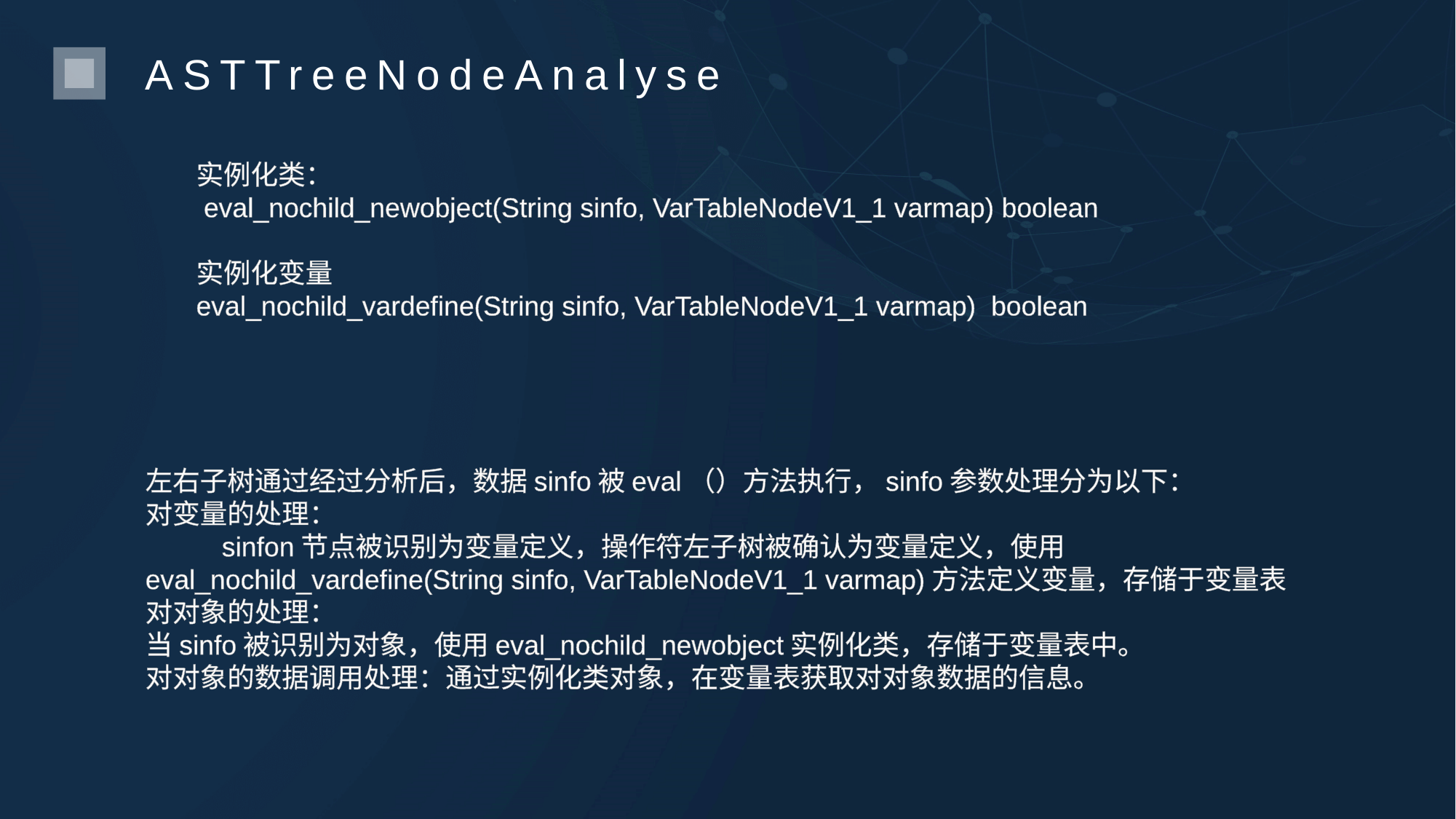

ASTTreeNodeAnalyse

实例化类：
 eval_nochild_newobject(String sinfo, VarTableNodeV1_1 varmap) boolean

实例化变量
eval_nochild_vardefine(String sinfo, VarTableNodeV1_1 varmap)  boolean

左右子树通过经过分析后，数据sinfo被eval（）方法执行，sinfo参数处理分为以下：
对变量的处理：
          sinfon节点被识别为变量定义，操作符左子树被确认为变量定义，使用eval_nochild_vardefine(String sinfo, VarTableNodeV1_1 varmap)方法定义变量，存储于变量表
对对象的处理：
当sinfo被识别为对象，使用eval_nochild_newobject实例化类，存储于变量表中。
对对象的数据调用处理：通过实例化类对象，在变量表获取对对象数据的信息。